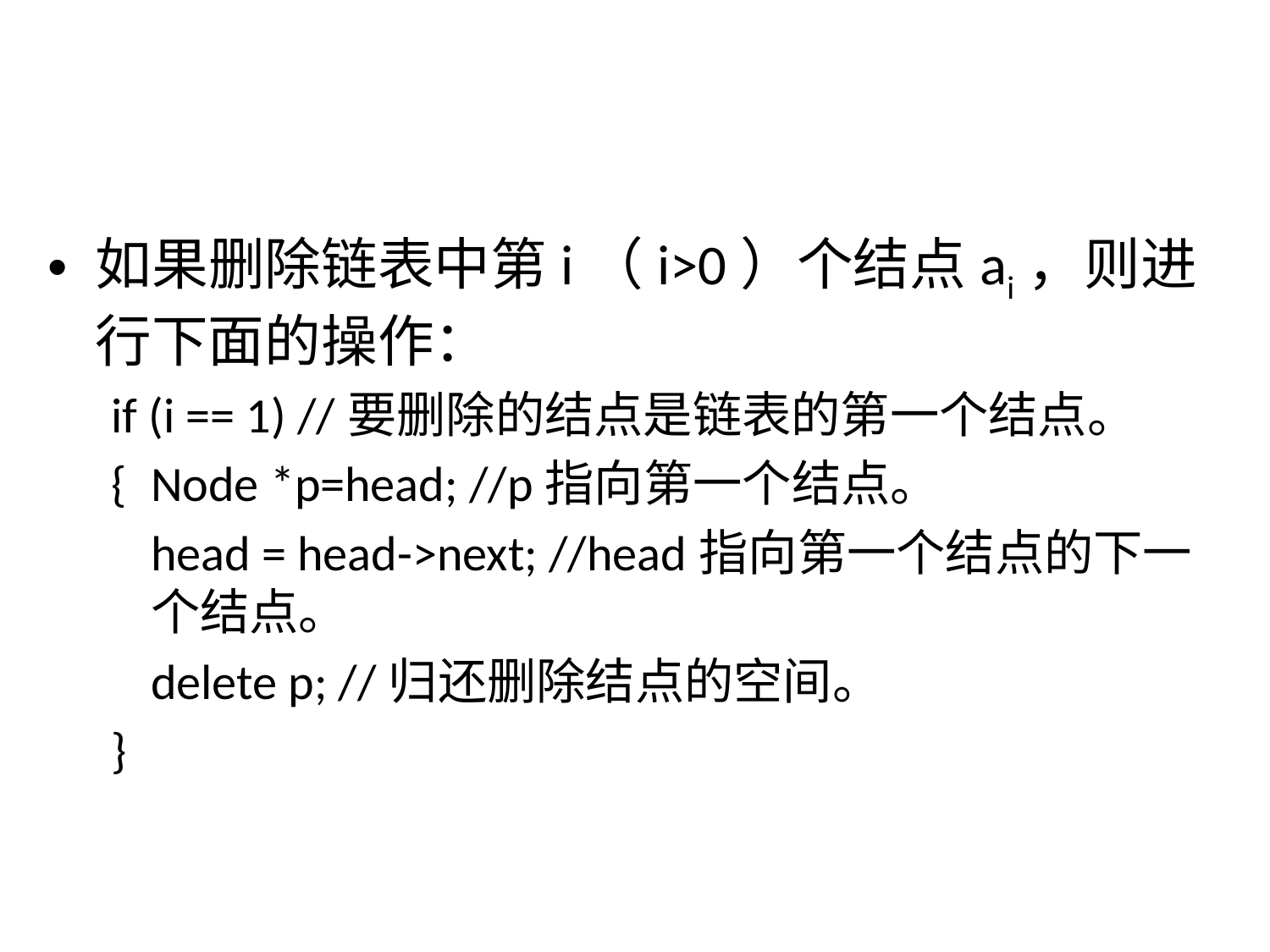

#
如果删除链表中第i（i>0）个结点ai，则进行下面的操作：
if (i == 1) //要删除的结点是链表的第一个结点。
{	Node *p=head; //p指向第一个结点。
	head = head->next; //head指向第一个结点的下一个结点。
	delete p; //归还删除结点的空间。
}